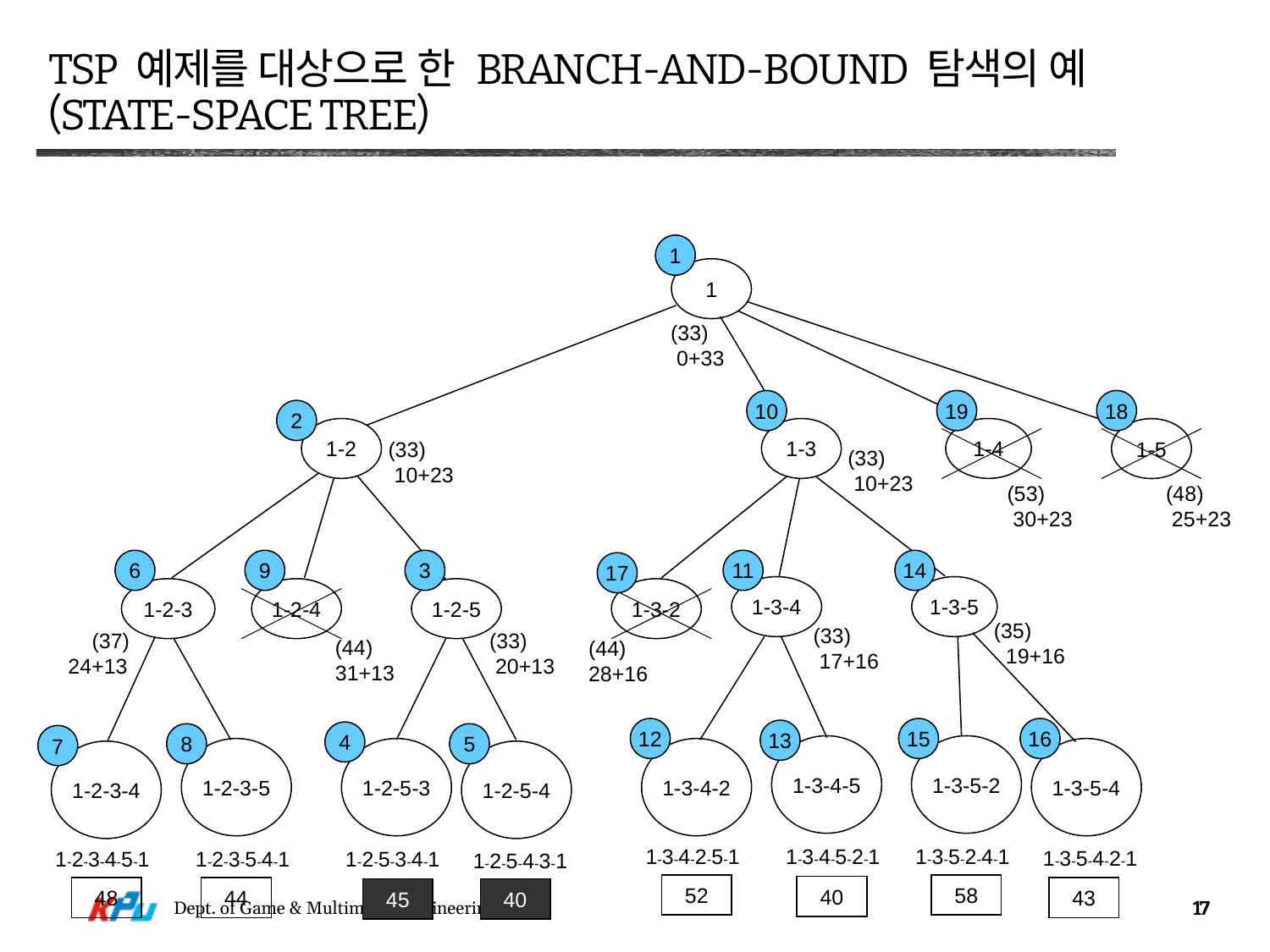

# TSP 예제를 대상으로 한 Branch-and-Bound 탐색의 예 (State-Space Tree)

1
1

(33)
 0+33

10
19
18
2
1-2
1-3
1-4
1-5

(33)
 10+23
(33)
 10+23

(53)
 30+23
(48)
 25+23

6
9
3
11
14
17
1-3-4
1-3-5
1-2-3
1-2-4
1-2-5
1-3-2

(35)
  19+16
(33)
 17+16
    (37)
24+13
(33)
 20+13
(44)
31+13
(44)
28+16

12
15
16
13
4
8
5
7
1-3-4-5
1-3-5-2
1-2-3-5
1-2-5-3
1-3-4-2
1-3-5-4
1-2-3-4
1-2-5-4
1-3-4-2-5-1
1-3-4-5-2-1
1-3-5-2-4-1
1-3-5-4-2-1
1-2-3-4-5-1
1-2-3-5-4-1
1-2-5-3-4-1
1-2-5-4-3-1
52
58
40
48
44
43
45
40
Dept. of Game & Multimedia Engineering
17